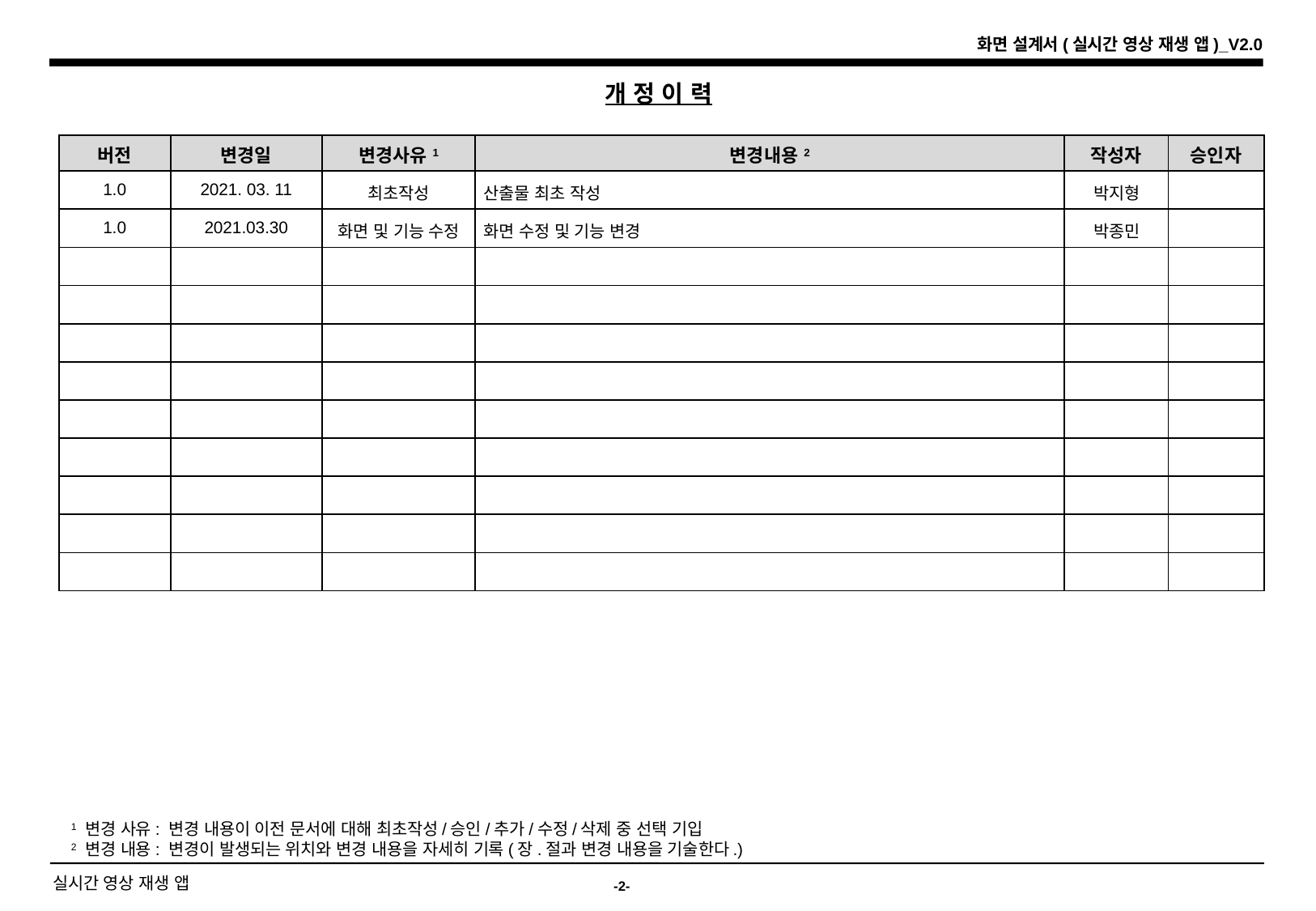

개 정 이 력
| 버전 | 변경일 | 변경사유1 | 변경내용2 | 작성자 | 승인자 |
| --- | --- | --- | --- | --- | --- |
| 1.0 | 2021. 03. 11 | 최초작성 | 산출물 최초 작성 | 박지형 |  |
| 1.0 | 2021.03.30 | 화면 및 기능 수정 | 화면 수정 및 기능 변경 | 박종민 |  |
|  |  |  |  |  |  |
|  |  |  |  |  |  |
|  |  |  |  |  |  |
|  |  |  |  |  |  |
|  |  |  |  |  |  |
|  |  |  |  |  |  |
|  |  |  |  |  |  |
|  |  |  |  |  |  |
|  |  |  |  |  |  |
1 변경 사유: 변경 내용이 이전 문서에 대해 최초작성/승인/추가/수정/삭제 중 선택 기입
2 변경 내용: 변경이 발생되는 위치와 변경 내용을 자세히 기록(장.절과 변경 내용을 기술한다.)